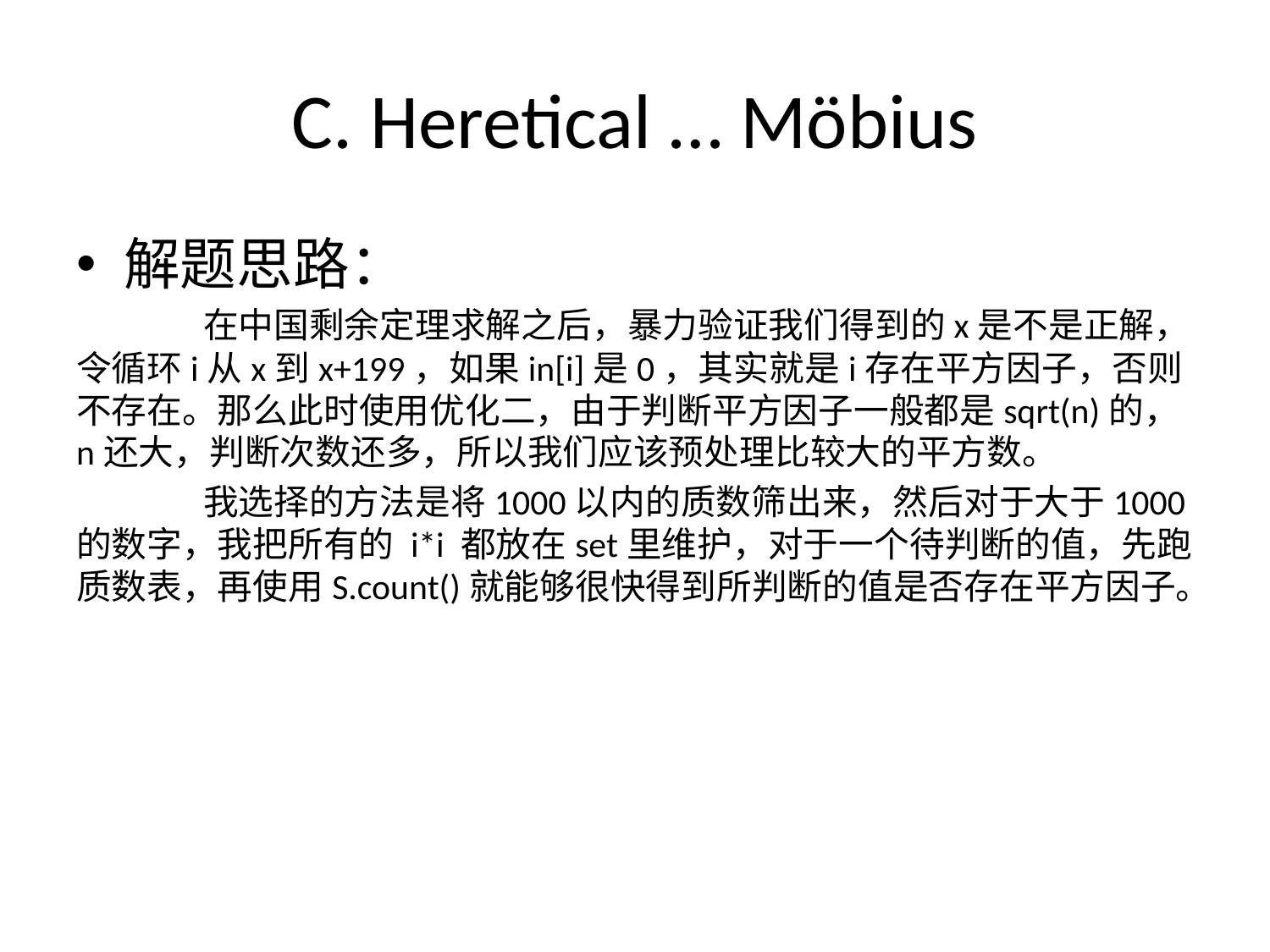

# C. Heretical … Möbius
解题思路：
	在中国剩余定理求解之后，暴力验证我们得到的x是不是正解，令循环i从x到x+199，如果in[i]是0，其实就是i存在平方因子，否则不存在。那么此时使用优化二，由于判断平方因子一般都是sqrt(n)的，n还大，判断次数还多，所以我们应该预处理比较大的平方数。
	我选择的方法是将1000以内的质数筛出来，然后对于大于1000的数字，我把所有的 i*i 都放在set里维护，对于一个待判断的值，先跑质数表，再使用S.count()就能够很快得到所判断的值是否存在平方因子。